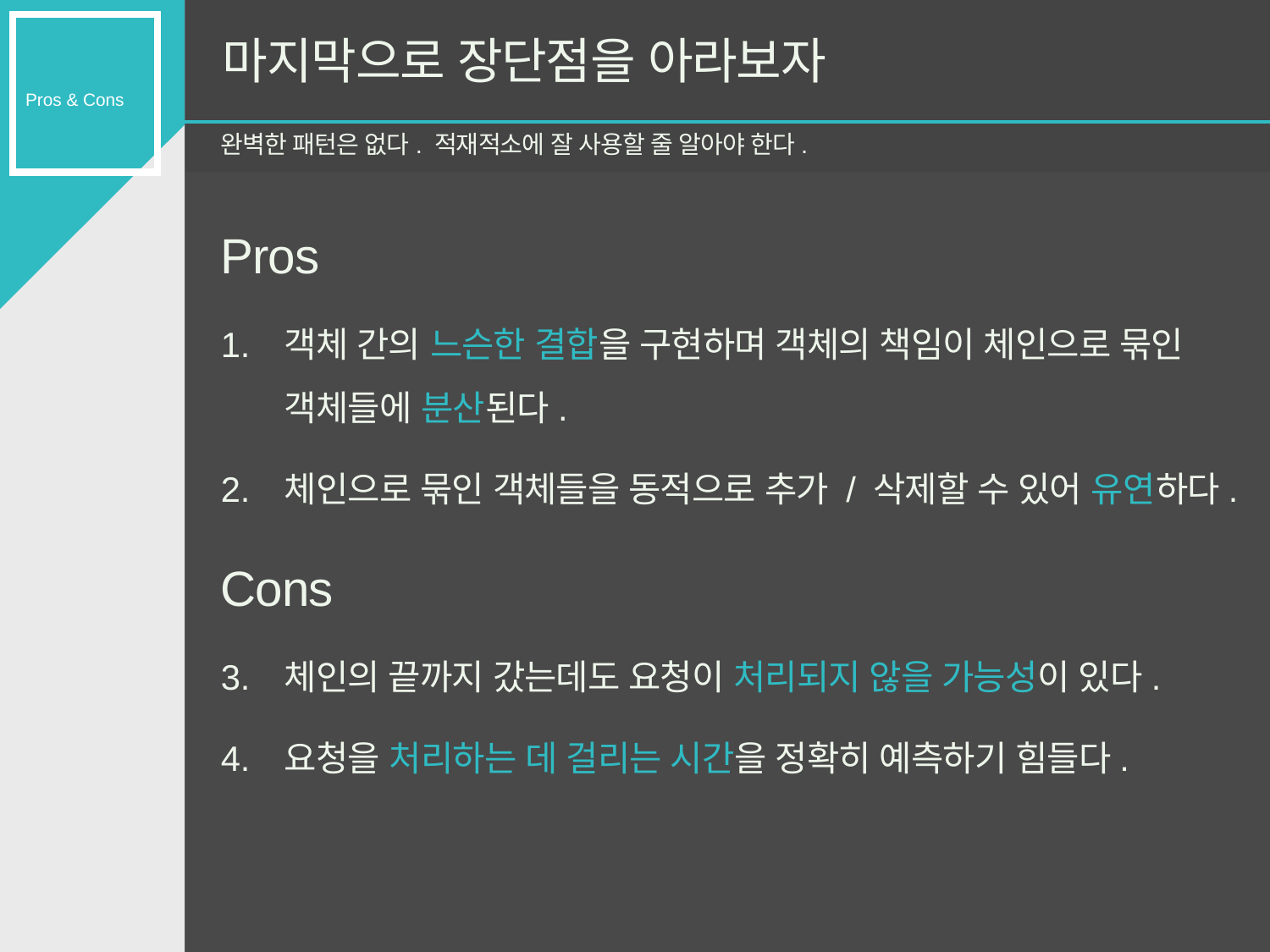

Pros & Cons
# 마지막으로 장단점을 아라보자
완벽한 패턴은 없다. 적재적소에 잘 사용할 줄 알아야 한다.
Pros
객체 간의 느슨한 결합을 구현하며 객체의 책임이 체인으로 묶인
객체들에 분산된다.
체인으로 묶인 객체들을 동적으로 추가 / 삭제할 수 있어 유연하다.
Cons
체인의 끝까지 갔는데도 요청이 처리되지 않을 가능성이 있다.
요청을 처리하는 데 걸리는 시간을 정확히 예측하기 힘들다.